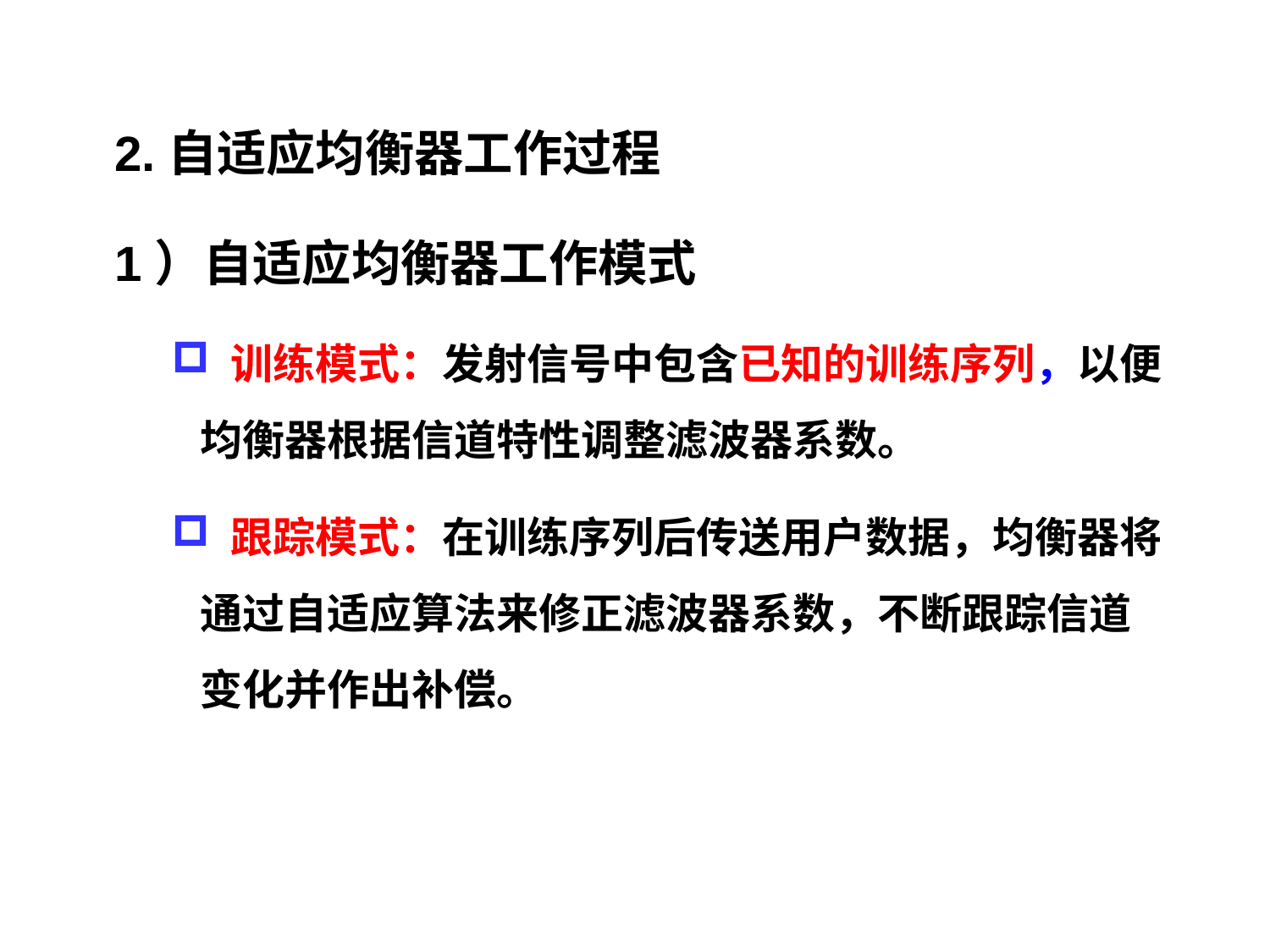

2.自适应均衡器工作过程
1）自适应均衡器工作模式
 训练模式：发射信号中包含已知的训练序列，以便均衡器根据信道特性调整滤波器系数。
 跟踪模式：在训练序列后传送用户数据，均衡器将通过自适应算法来修正滤波器系数，不断跟踪信道变化并作出补偿。